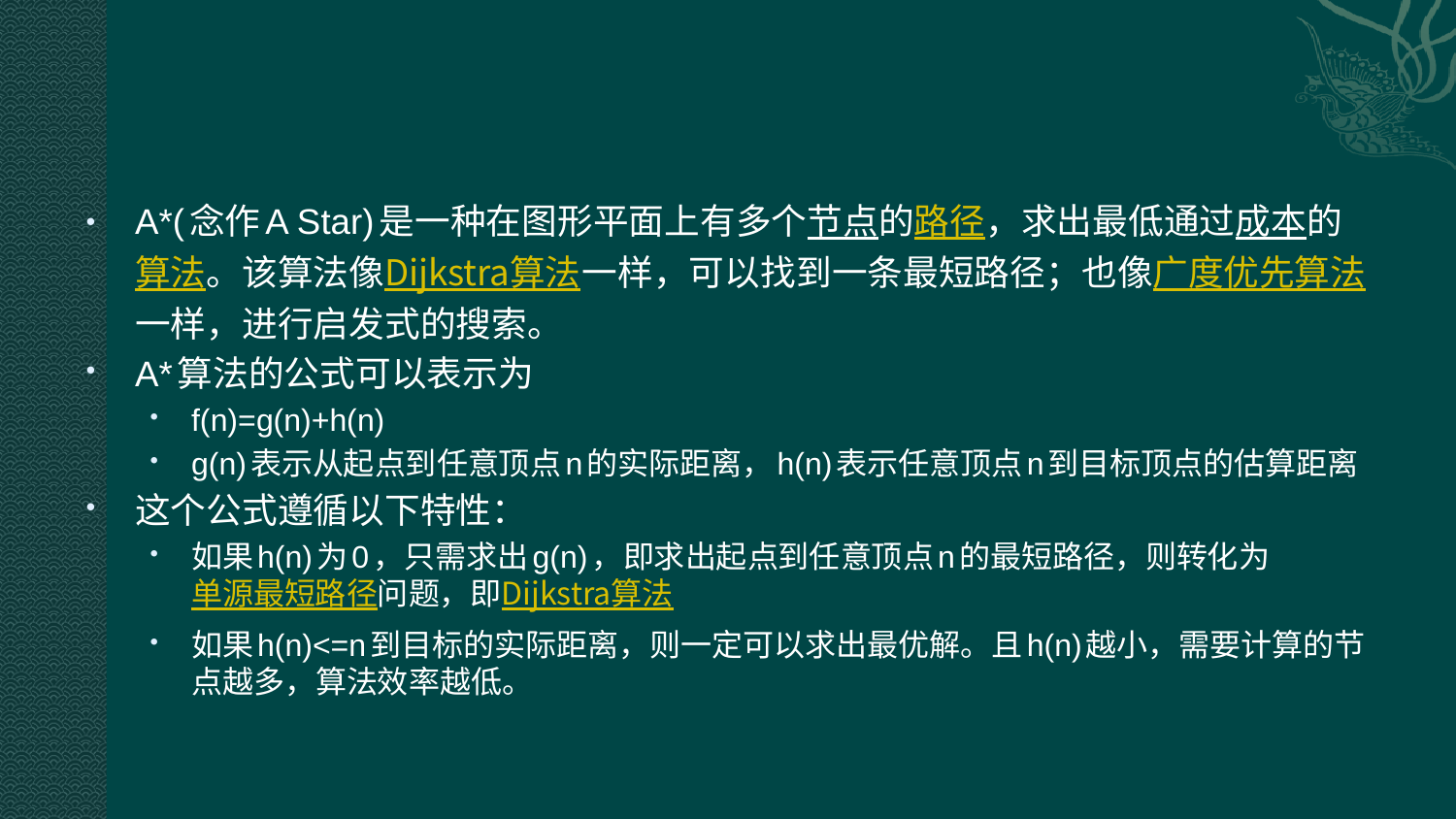

#
A*(念作A Star)是一种在图形平面上有多个节点的路径，求出最低通过成本的算法。该算法像Dijkstra算法一样，可以找到一条最短路径；也像广度优先算法一样，进行启发式的搜索。
A*算法的公式可以表示为
f(n)=g(n)+h(n)
g(n)表示从起点到任意顶点n的实际距离，h(n)表示任意顶点n到目标顶点的估算距离
这个公式遵循以下特性：
如果h(n)为0，只需求出g(n)，即求出起点到任意顶点n的最短路径，则转化为单源最短路径问题，即Dijkstra算法
如果h(n)<=n到目标的实际距离，则一定可以求出最优解。且h(n)越小，需要计算的节点越多，算法效率越低。